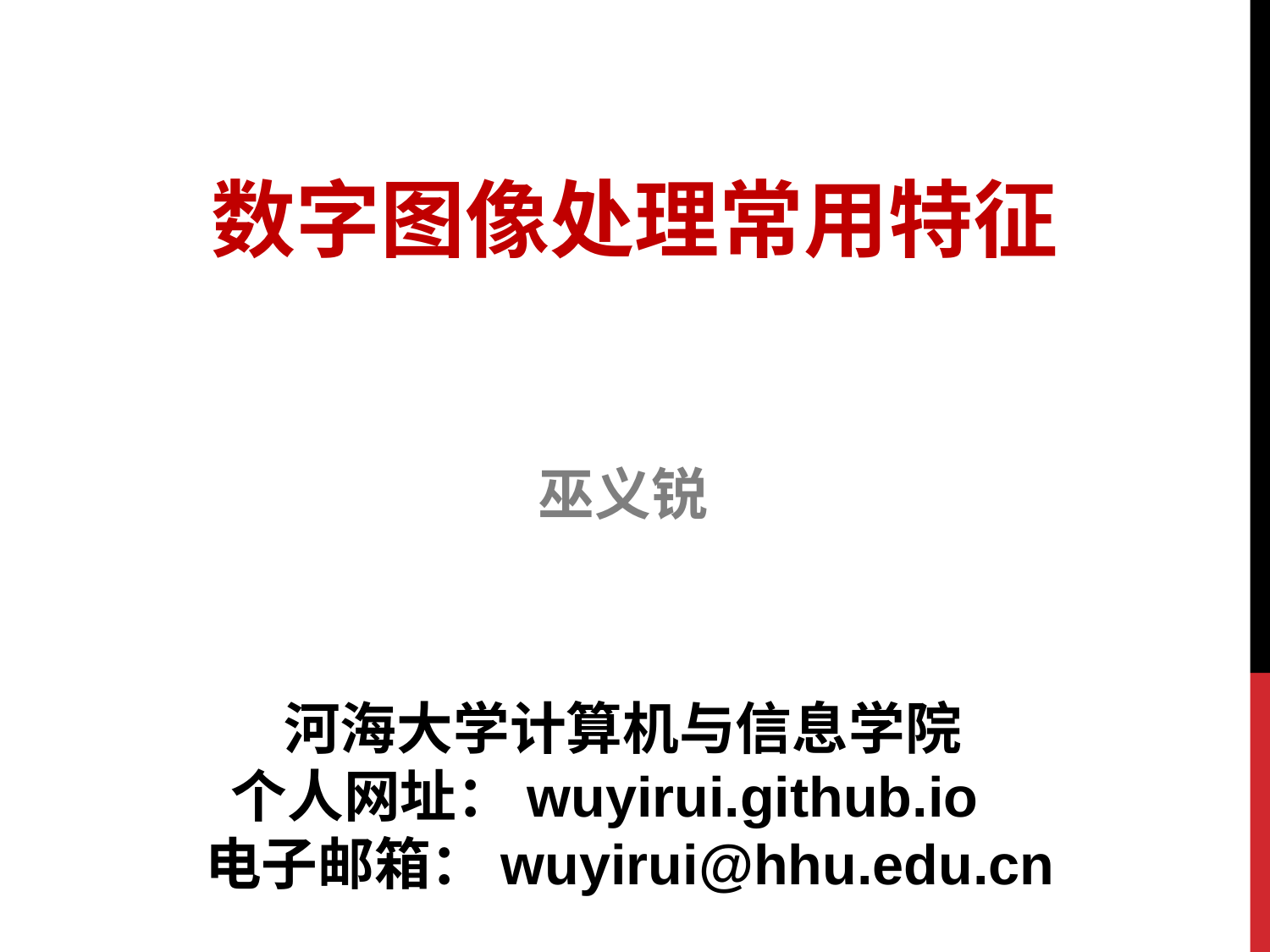

数字图像处理常用特征
巫义锐

河海大学计算机与信息学院
               个人网址：wuyirui.github.io
             电子邮箱：wuyirui@hhu.edu.cn